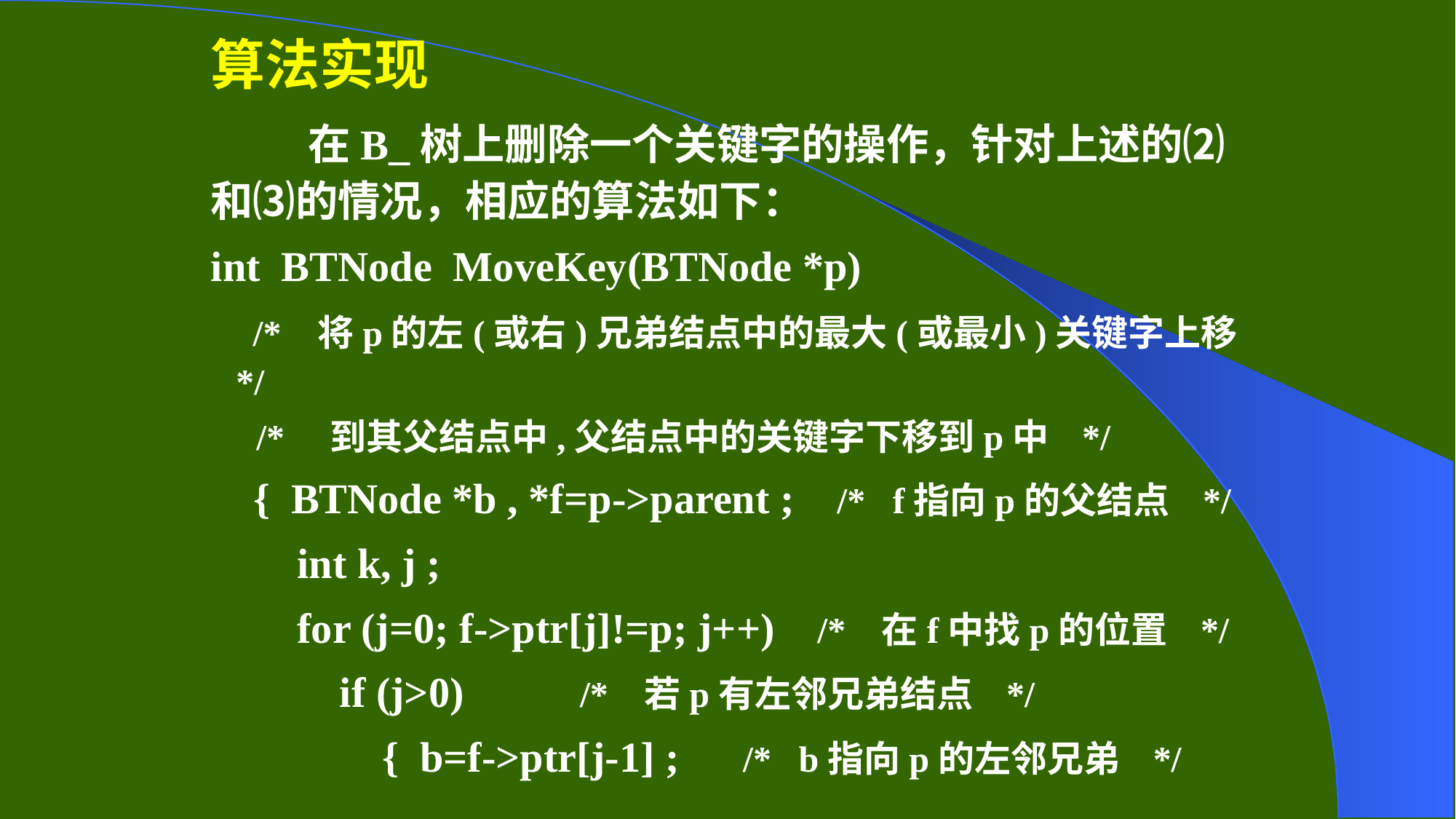

算法实现
　　在B_树上删除一个关键字的操作，针对上述的⑵和⑶的情况，相应的算法如下：
int  BTNode  MoveKey(BTNode *p)
    /*   将p的左(或右)兄弟结点中的最大(或最小)关键字上移   */
     /*    到其父结点中,父结点中的关键字下移到p中   */
{  BTNode *b , *f=p->parent ;    /*   f指向p的父结点   */
int k, j ;
for (j=0; f->ptr[j]!=p; j++)    /*   在f中找p的位置   */
if (j>0) 　　/*   若p有左邻兄弟结点   */
{  b=f->ptr[j-1] ;      /*   b指向p的左邻兄弟   */